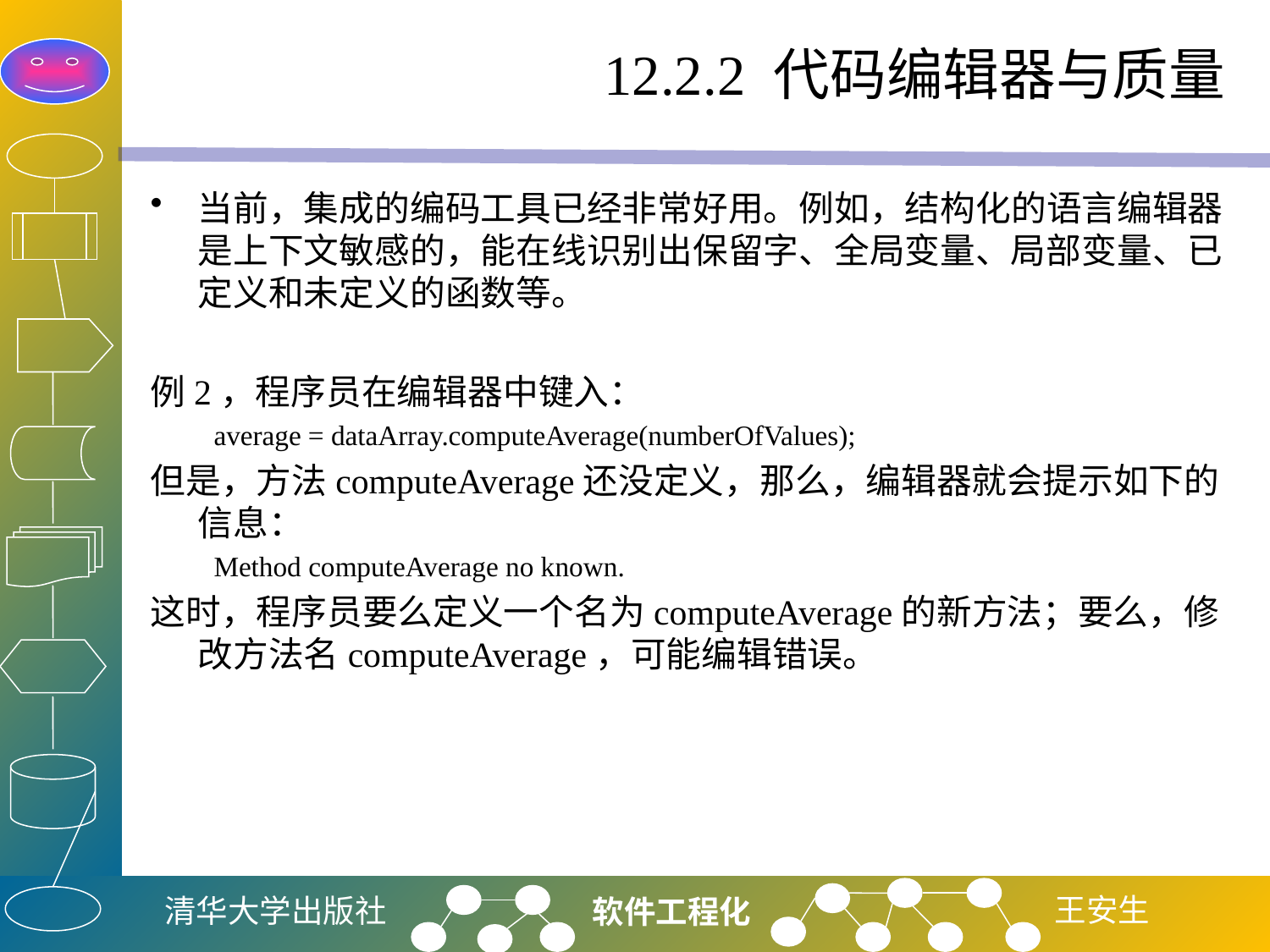

# 12.2.2 代码编辑器与质量
当前，集成的编码工具已经非常好用。例如，结构化的语言编辑器是上下文敏感的，能在线识别出保留字、全局变量、局部变量、已定义和未定义的函数等。

例2，程序员在编辑器中键入：
average = dataArray.computeAverage(numberOfValues);
但是，方法computeAverage还没定义，那么，编辑器就会提示如下的信息：
Method computeAverage no known.
这时，程序员要么定义一个名为computeAverage的新方法；要么，修改方法名computeAverage，可能编辑错误。